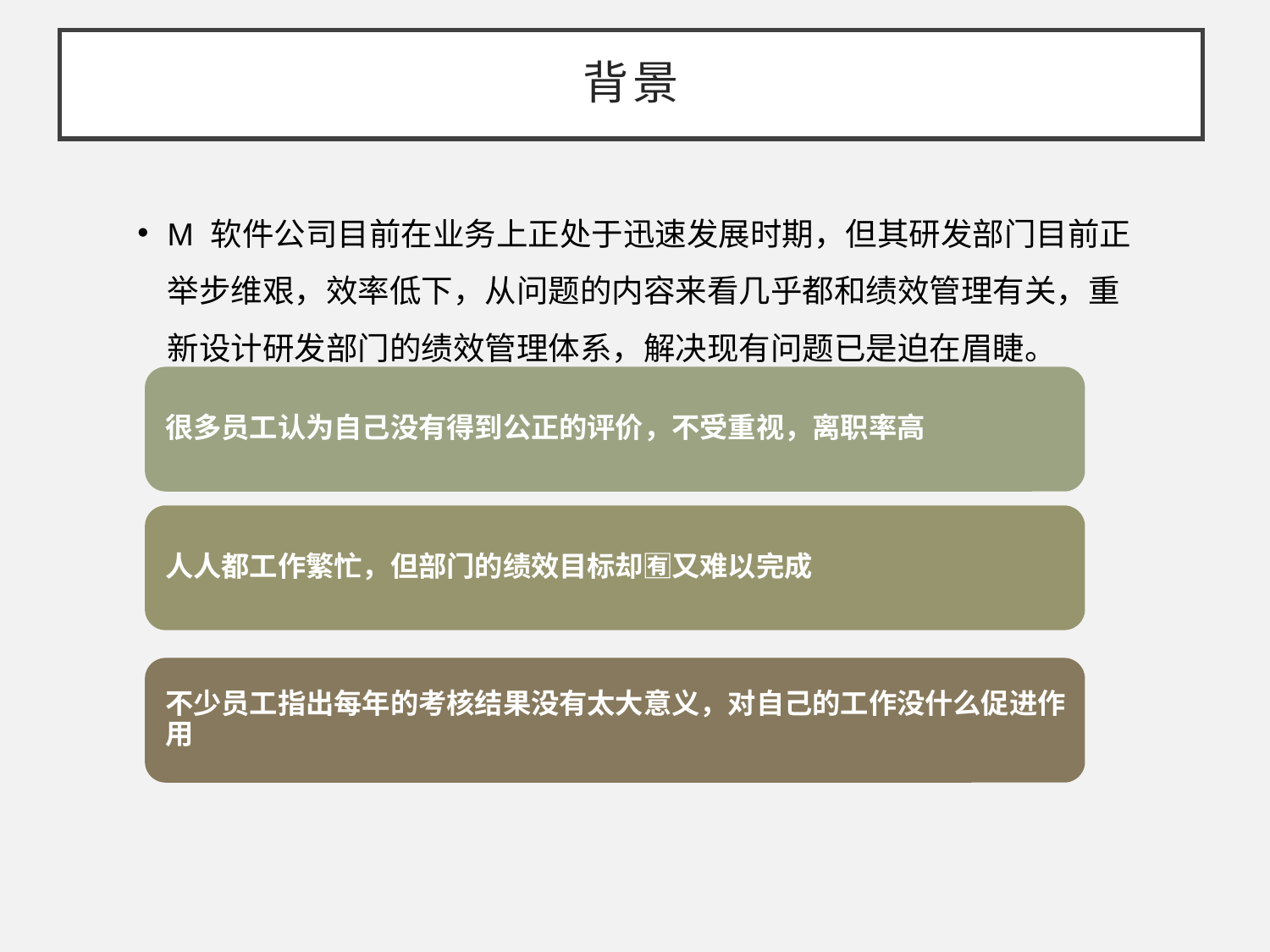

# 背景
M 软件公司目前在业务上正处于迅速发展时期，但其研发部门目前正举步维艰，效率低下，从问题的内容来看几乎都和绩效管理有关，重新设计研发部门的绩效管理体系，解决现有问题已是迫在眉睫。
很多员工认为自己没有得到公正的评价，不受重视，离职率高
人人都工作繁忙，但部门的绩效目标却🈶️又难以完成
不少员工指出每年的考核结果没有太大意义，对自己的工作没什么促进作用